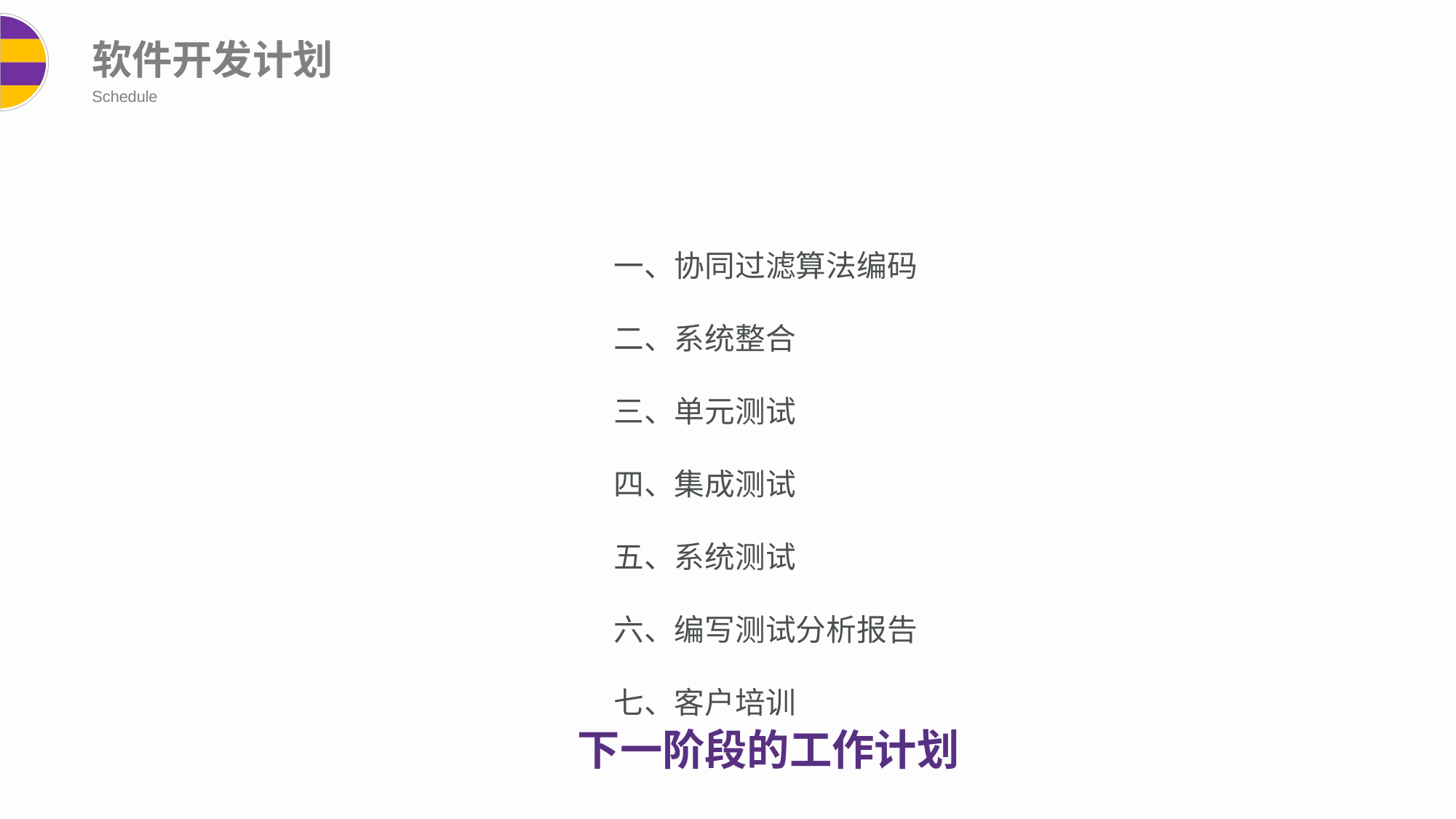

软件开发计划

Schedule
一、协同过滤算法编码
二、系统整合
三、单元测试
四、集成测试
五、系统测试
六、编写测试分析报告
七、客户培训
下一阶段的工作计划